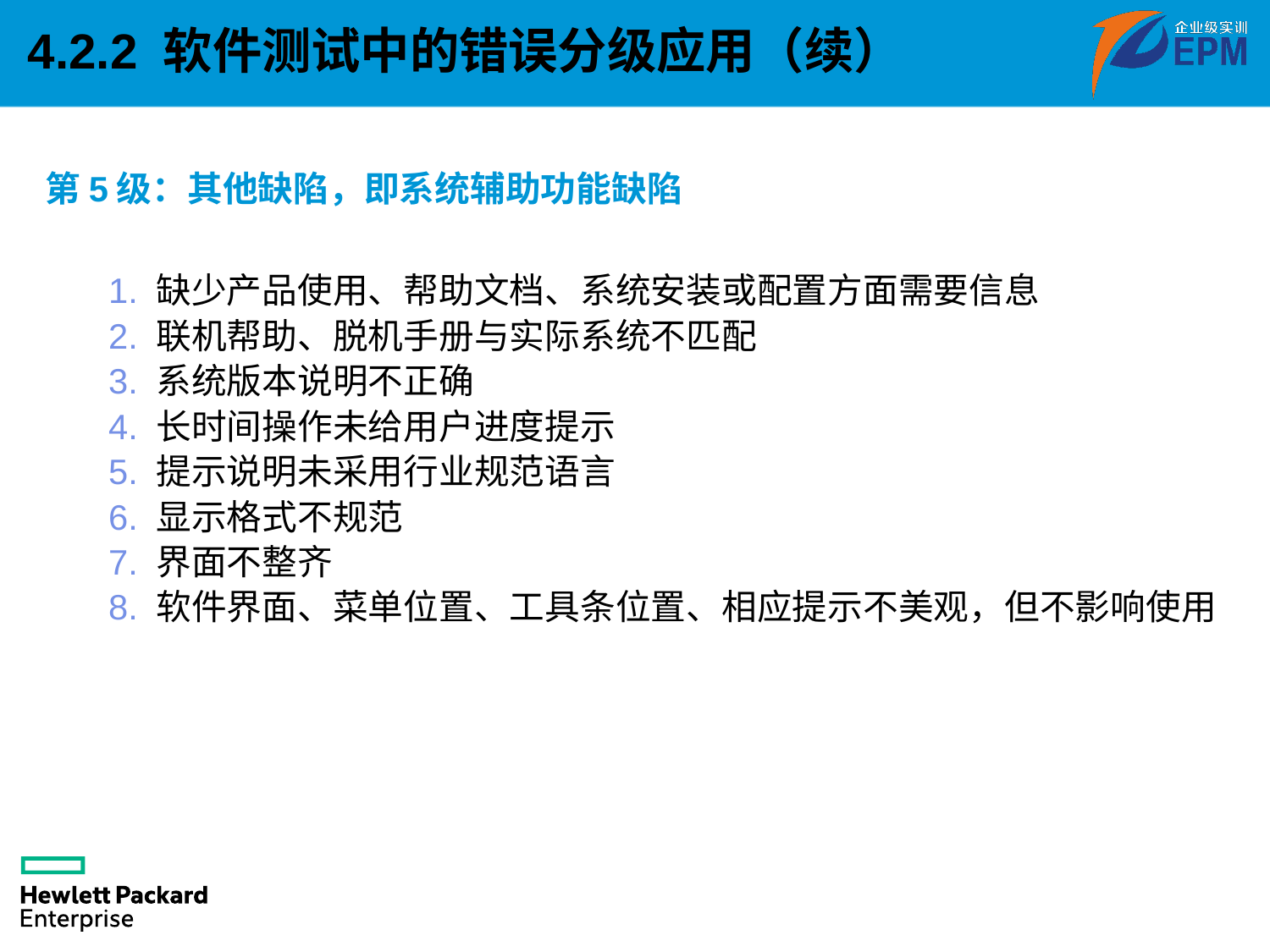

4.2.2 软件测试中的错误分级应用（续）
第5级：其他缺陷，即系统辅助功能缺陷

缺少产品使用、帮助文档、系统安装或配置方面需要信息
联机帮助、脱机手册与实际系统不匹配
系统版本说明不正确
长时间操作未给用户进度提示
提示说明未采用行业规范语言
显示格式不规范
界面不整齐
软件界面、菜单位置、工具条位置、相应提示不美观，但不影响使用